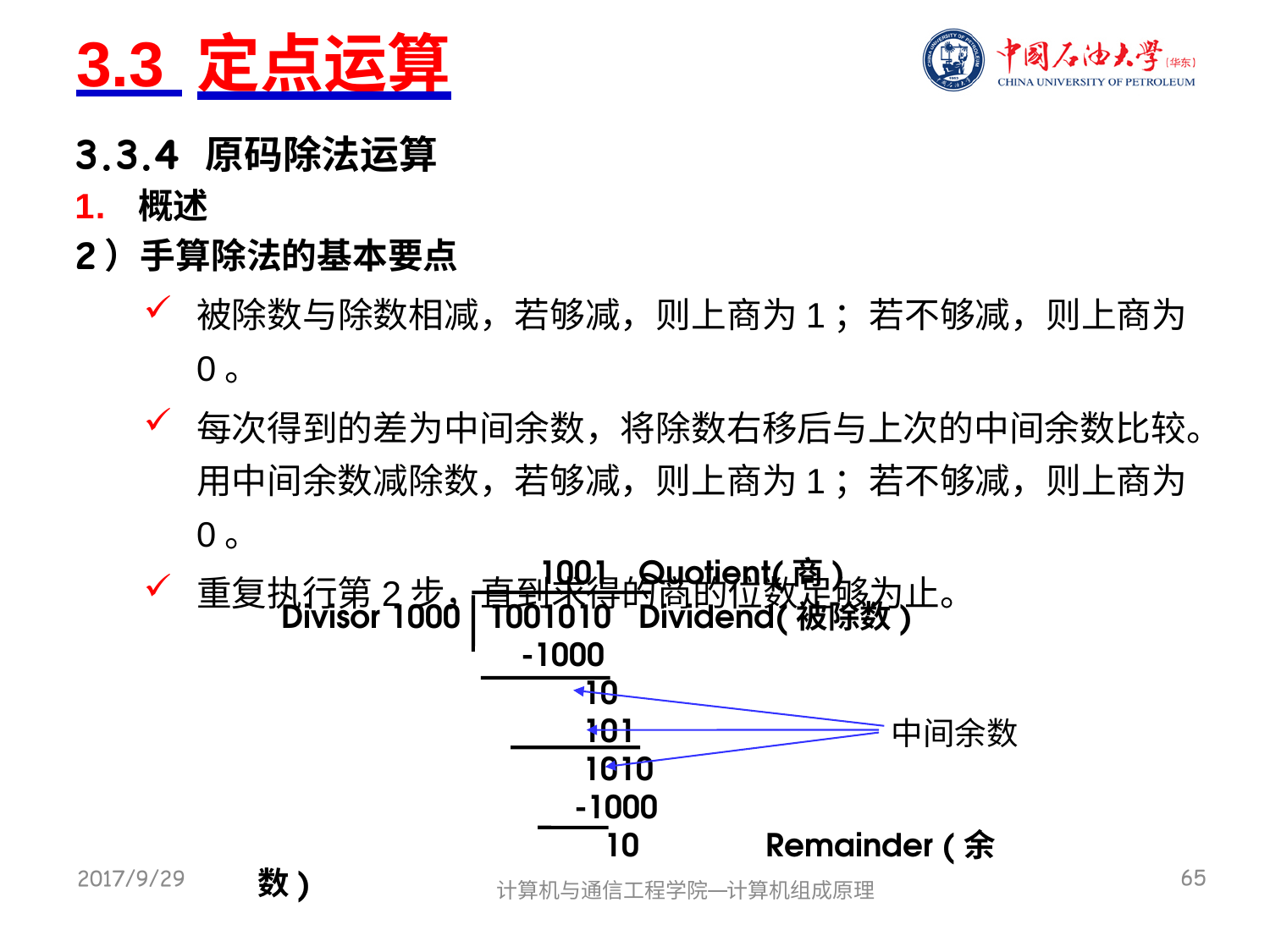

# 3.3 定点运算
3.3.4 原码除法运算
概述
2）手算除法的基本要点
被除数与除数相减，若够减，则上商为1；若不够减，则上商为0。
每次得到的差为中间余数，将除数右移后与上次的中间余数比较。用中间余数减除数，若够减，则上商为1；若不够减，则上商为0。
重复执行第2步，直到求得的商的位数足够为止。
                                     1001 	Quotient(商)
        Divisor 1000   1001010 	Dividend(被除数)
		 -1000
		        10
		        101
    		        1010
		       -1000
                                       10 	Remainder (余数)

中间余数

2017/9/29
65
计算机与通信工程学院—计算机组成原理